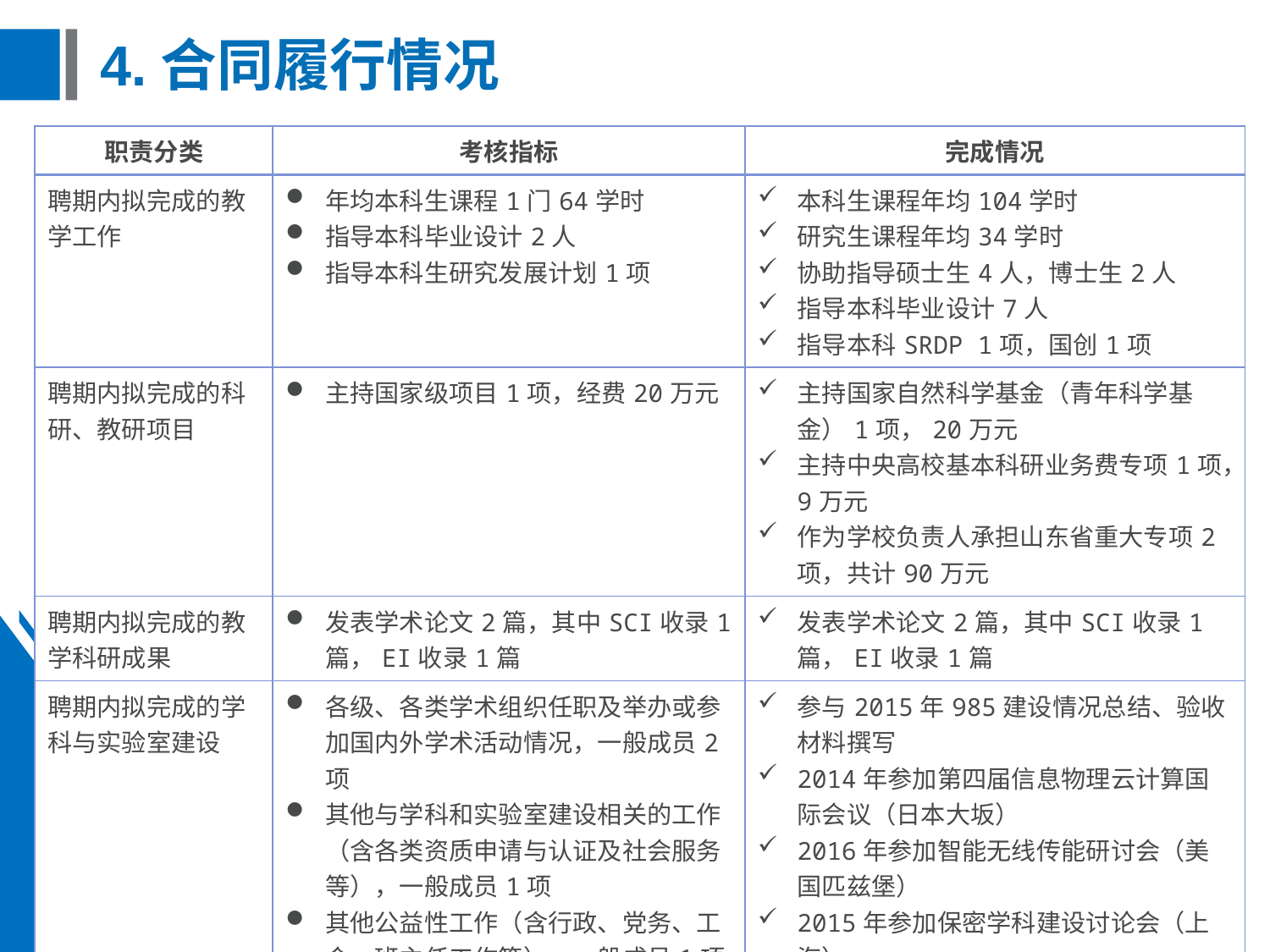

# 4.合同履行情况
| 职责分类 | 考核指标 | 完成情况 |
| --- | --- | --- |
| 聘期内拟完成的教学工作 | 年均本科生课程1门64学时 指导本科毕业设计2人 指导本科生研究发展计划1项 | 本科生课程年均104学时 研究生课程年均34学时 协助指导硕士生4人，博士生2人 指导本科毕业设计7人 指导本科SRDP 1项，国创1项 |
| 聘期内拟完成的科研、教研项目 | 主持国家级项目1项，经费20万元 | 主持国家自然科学基金（青年科学基金）1项，20万元 主持中央高校基本科研业务费专项1项，9万元 作为学校负责人承担山东省重大专项2项，共计90万元 |
| 聘期内拟完成的教学科研成果 | 发表学术论文2篇，其中SCI收录1篇，EI收录1篇 | 发表学术论文2篇，其中SCI收录1篇，EI收录1篇 |
| 聘期内拟完成的学科与实验室建设 | 各级、各类学术组织任职及举办或参加国内外学术活动情况，一般成员2项 其他与学科和实验室建设相关的工作（含各类资质申请与认证及社会服务等），一般成员1项 其他公益性工作（含行政、党务、工会、班主任工作等），一般成员1项 | 参与2015年985建设情况总结、验收材料撰写 2014年参加第四届信息物理云计算国际会议（日本大坂） 2016年参加智能无线传能研讨会（美国匹兹堡） 2015年参加保密学科建设讨论会（上海） 2016年参加保密学科建设讨论会（成都） 担任2016级计算机3班班主任 |